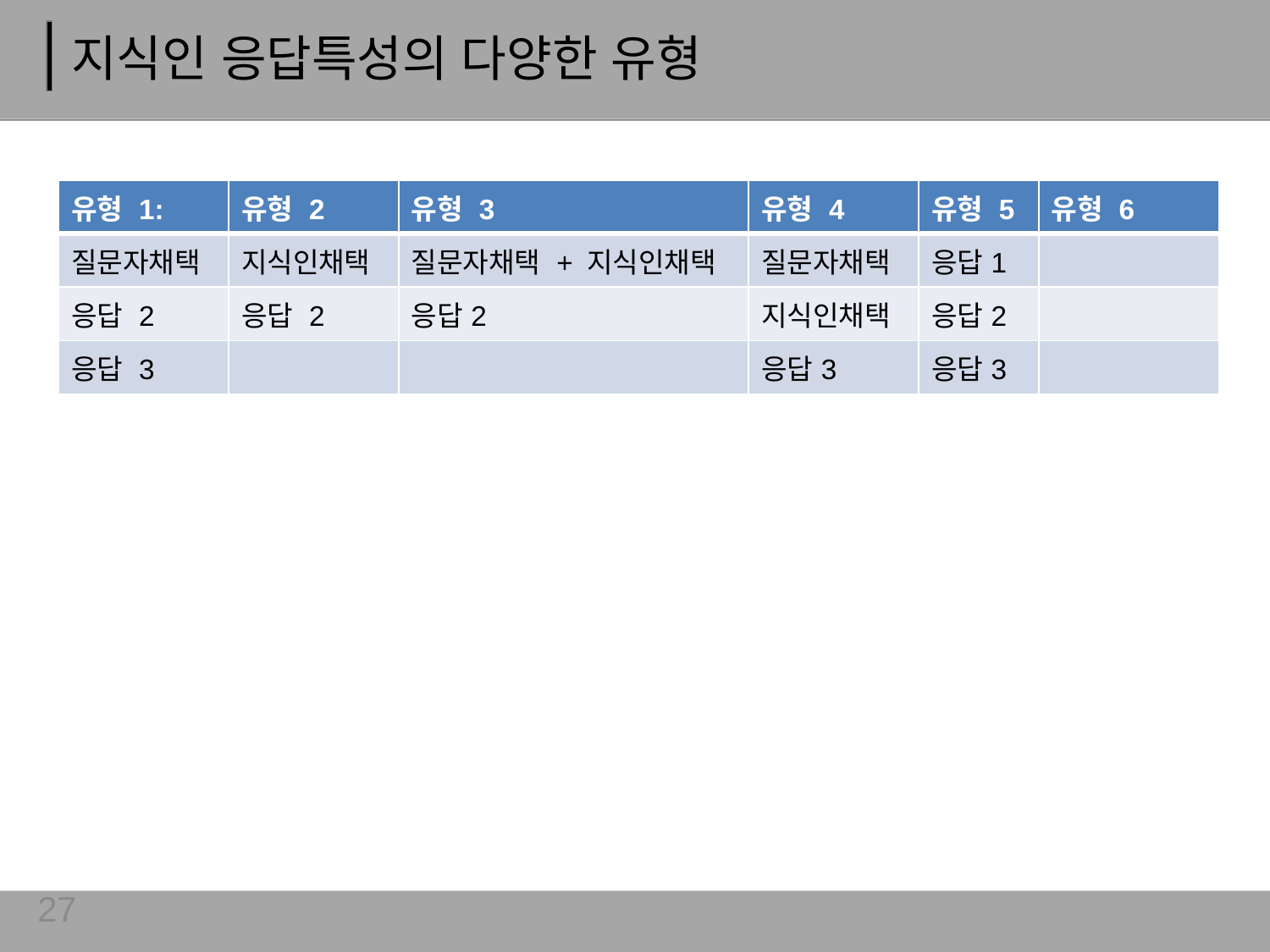

# 지식인 응답특성의 다양한 유형

| 유형 1: | 유형 2 | 유형 3 | 유형 4 | 유형 5 | 유형 6 |
| --- | --- | --- | --- | --- | --- |
| 질문자채택 | 지식인채택 | 질문자채택 + 지식인채택 | 질문자채택 | 응답1 |  |
| 응답 2 | 응답 2 | 응답2 | 지식인채택 | 응답2 |  |
| 응답 3 |  |  | 응답3 | 응답3 |  |
27